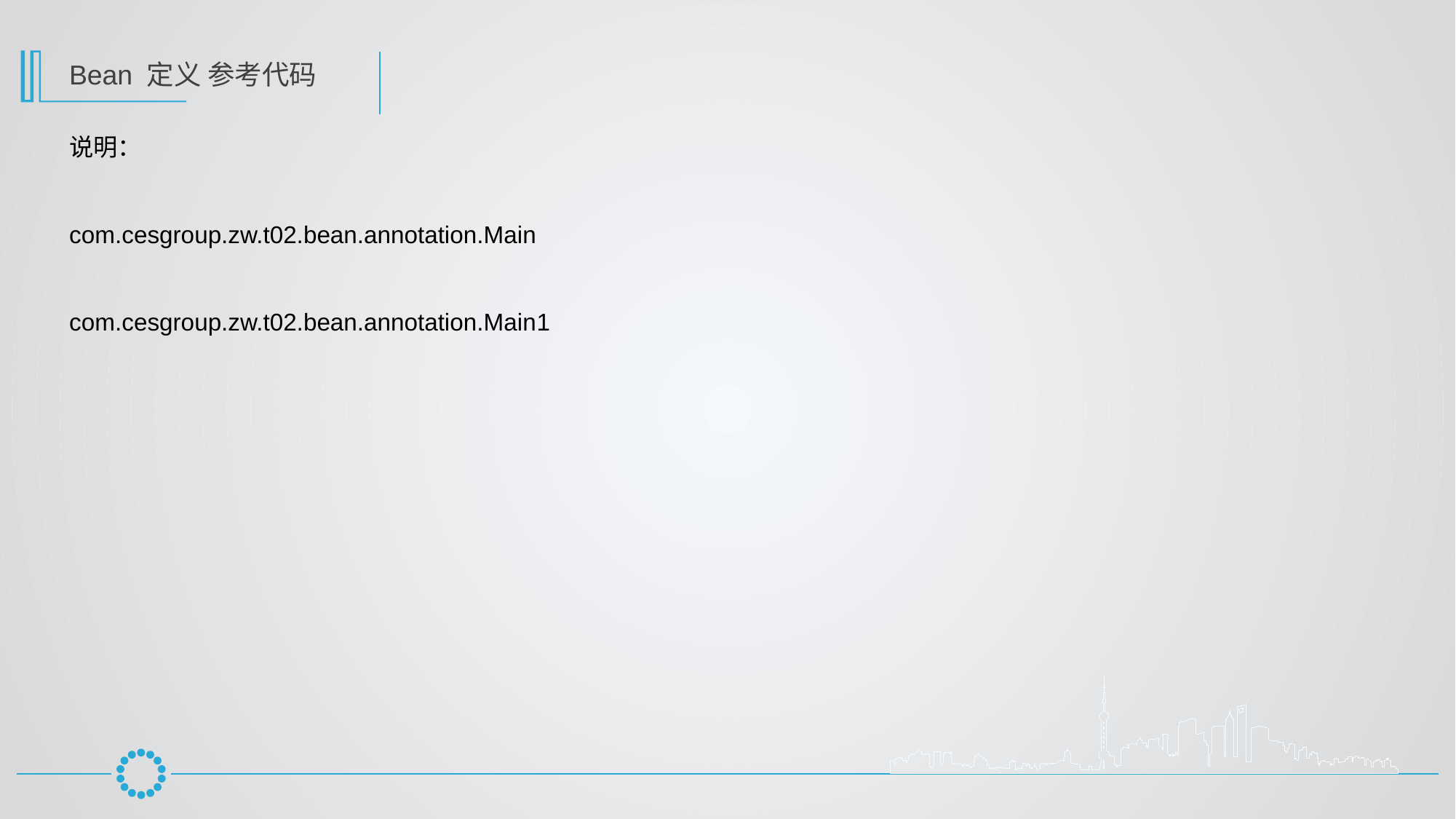

Bean 定义 参考代码
说明：

com.cesgroup.zw.t02.bean.annotation.Main

com.cesgroup.zw.t02.bean.annotation.Main1

8